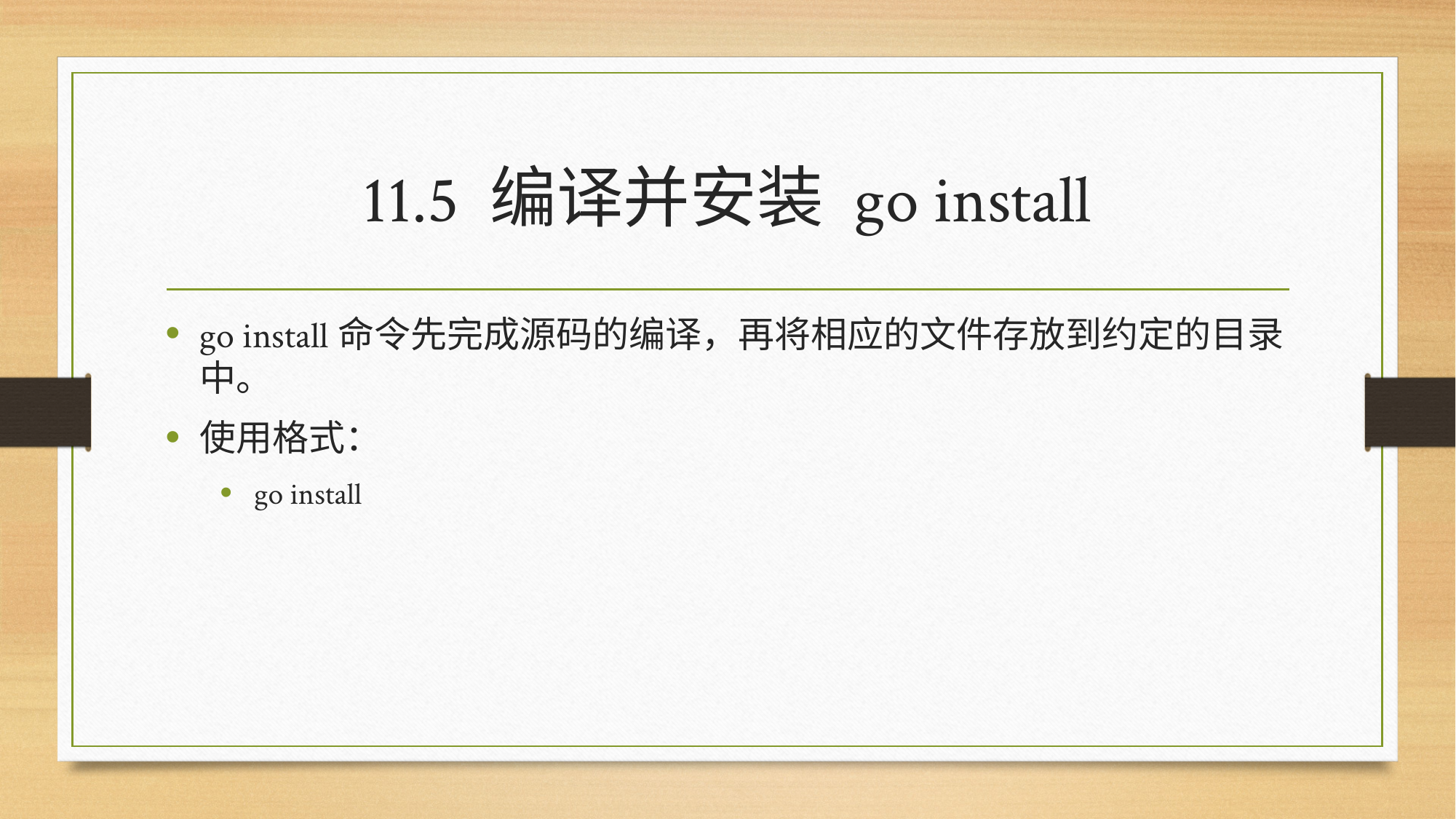

# 11.5 编译并安装 go install
go install命令先完成源码的编译，再将相应的文件存放到约定的目录中。
使用格式：
go install